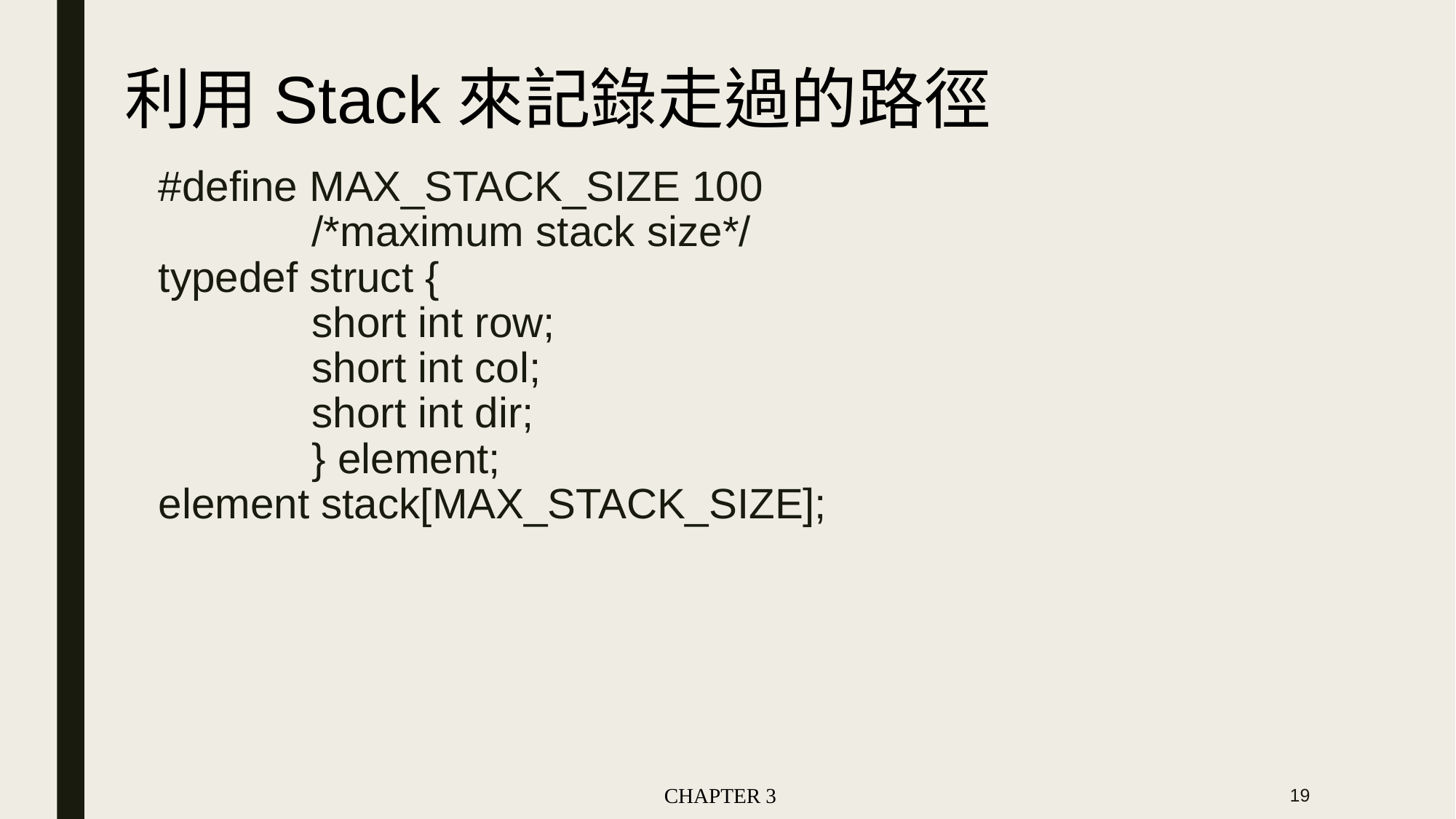

利用Stack來記錄走過的路徑
# #define MAX_STACK_SIZE 100 /*maximum stack size*/ typedef struct { short int row; short int col; short int dir; } element; element stack[MAX_STACK_SIZE];
CHAPTER 3
19